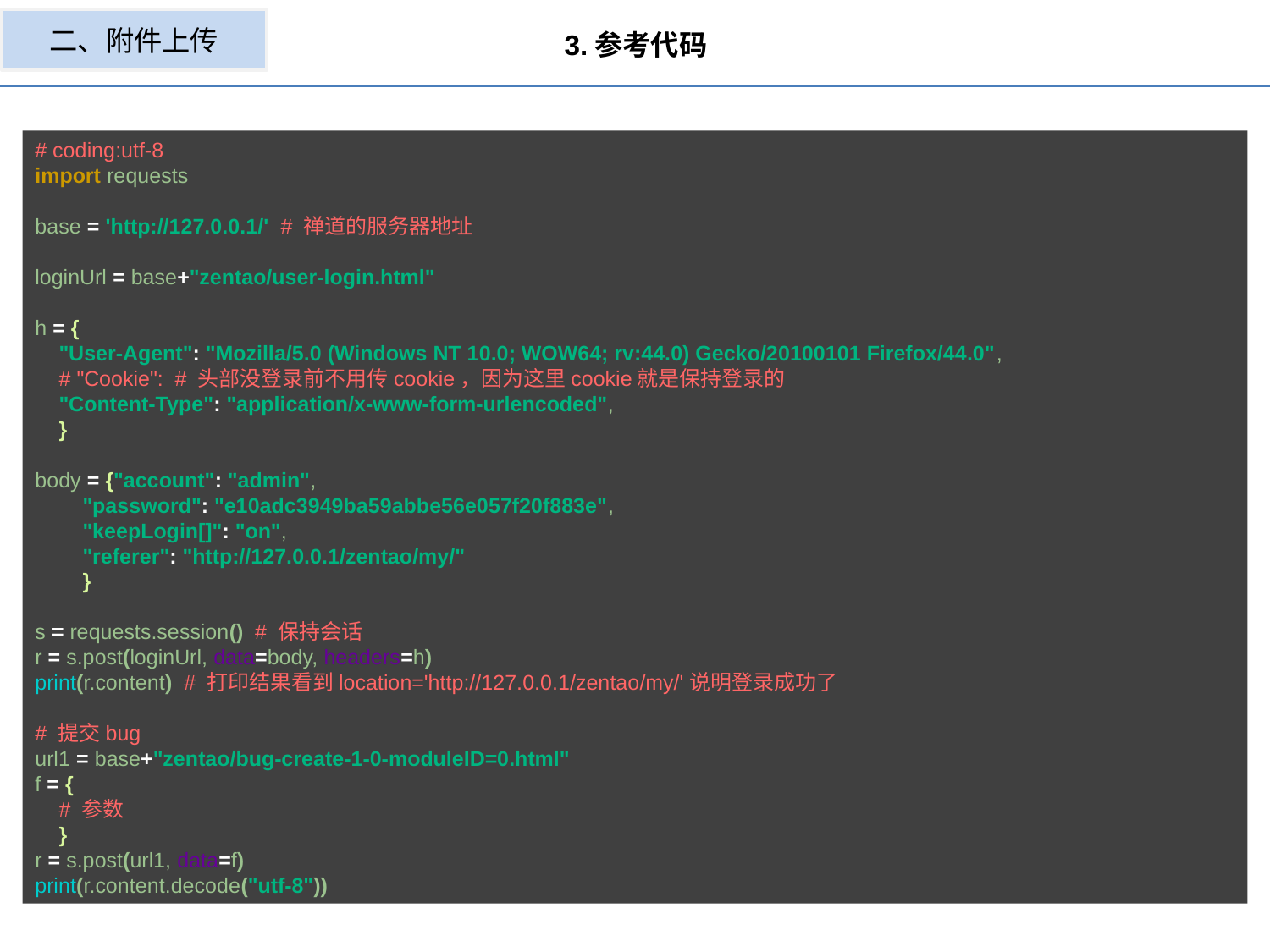

二、附件上传
3.参考代码
# coding:utf-8 import requests base = 'http://127.0.0.1/'  # 禅道的服务器地址 loginUrl = base+"zentao/user-login.html" h = { "User-Agent": "Mozilla/5.0 (Windows NT 10.0; WOW64; rv:44.0) Gecko/20100101 Firefox/44.0", # "Cookie":  # 头部没登录前不用传cookie，因为这里cookie就是保持登录的 "Content-Type": "application/x-www-form-urlencoded", } body = {"account": "admin", "password": "e10adc3949ba59abbe56e057f20f883e", "keepLogin[]": "on", "referer": "http://127.0.0.1/zentao/my/" } s = requests.session()  # 保持会话 r = s.post(loginUrl, data=body, headers=h) print(r.content)  # 打印结果看到location='http://127.0.0.1/zentao/my/'说明登录成功了 # 提交bug url1 = base+"zentao/bug-create-1-0-moduleID=0.html" f = { # 参数 } r = s.post(url1, data=f) print(r.content.decode("utf-8"))